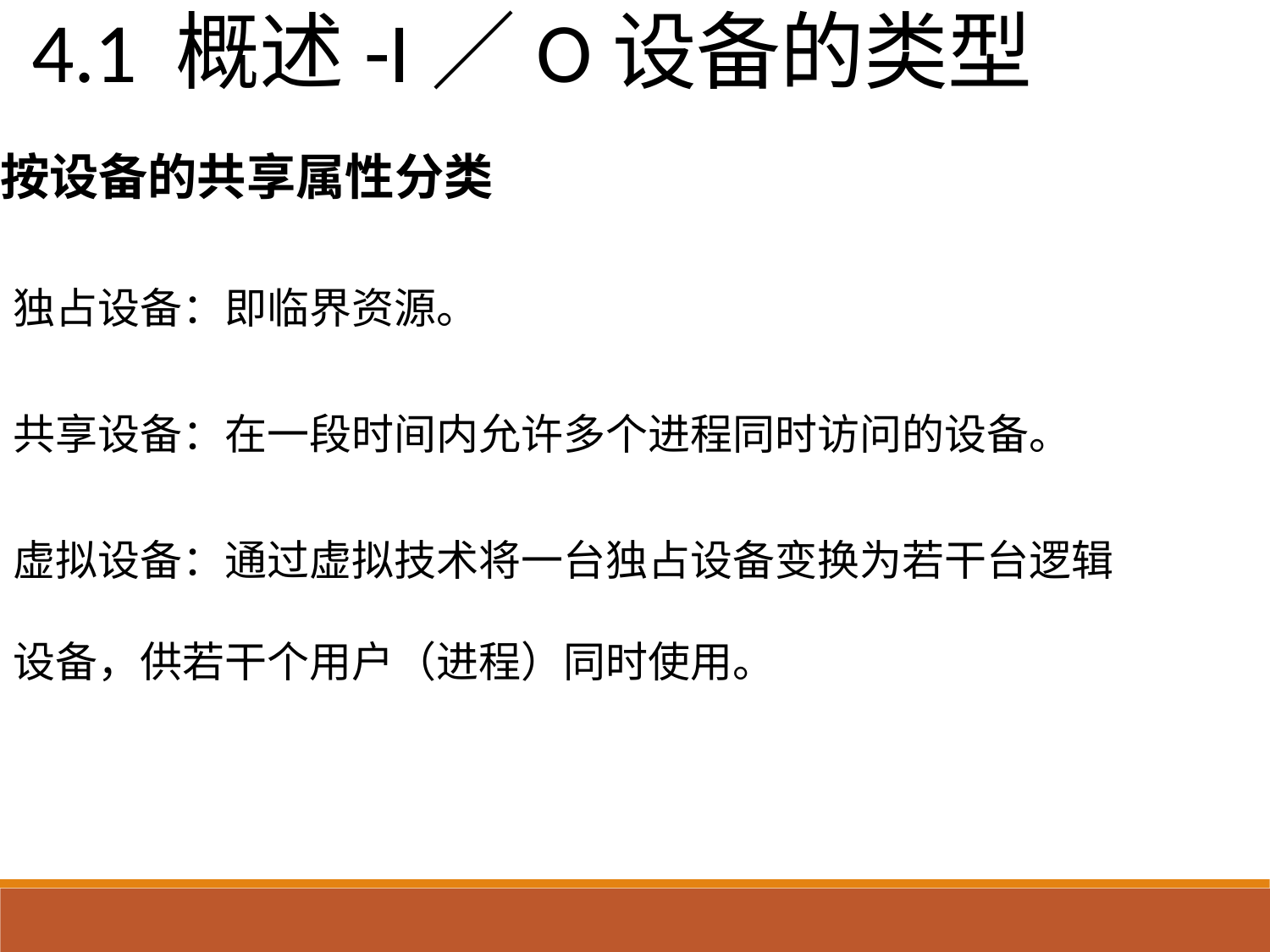

4.1 概述-I／O设备的类型
按设备的共享属性分类
独占设备：即临界资源。
共享设备：在一段时间内允许多个进程同时访问的设备。
虚拟设备：通过虚拟技术将一台独占设备变换为若干台逻辑设备，供若干个用户（进程）同时使用。